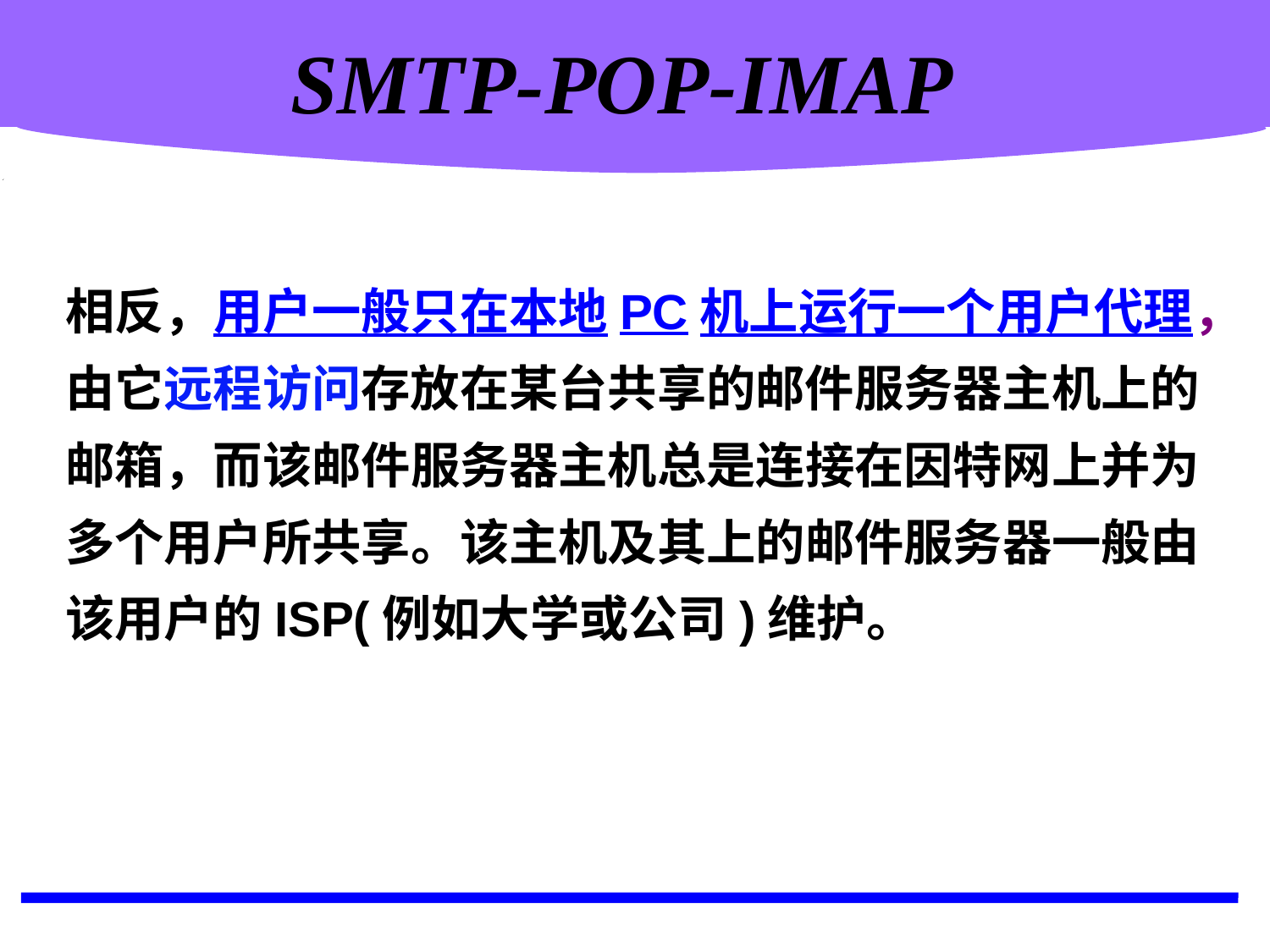

计算机网络概述
SMTP-POP-IMAP

相反，用户一般只在本地PC机上运行一个用户代理，由它远程访问存放在某台共享的邮件服务器主机上的邮箱，而该邮件服务器主机总是连接在因特网上并为多个用户所共享。该主机及其上的邮件服务器一般由该用户的ISP(例如大学或公司)维护。